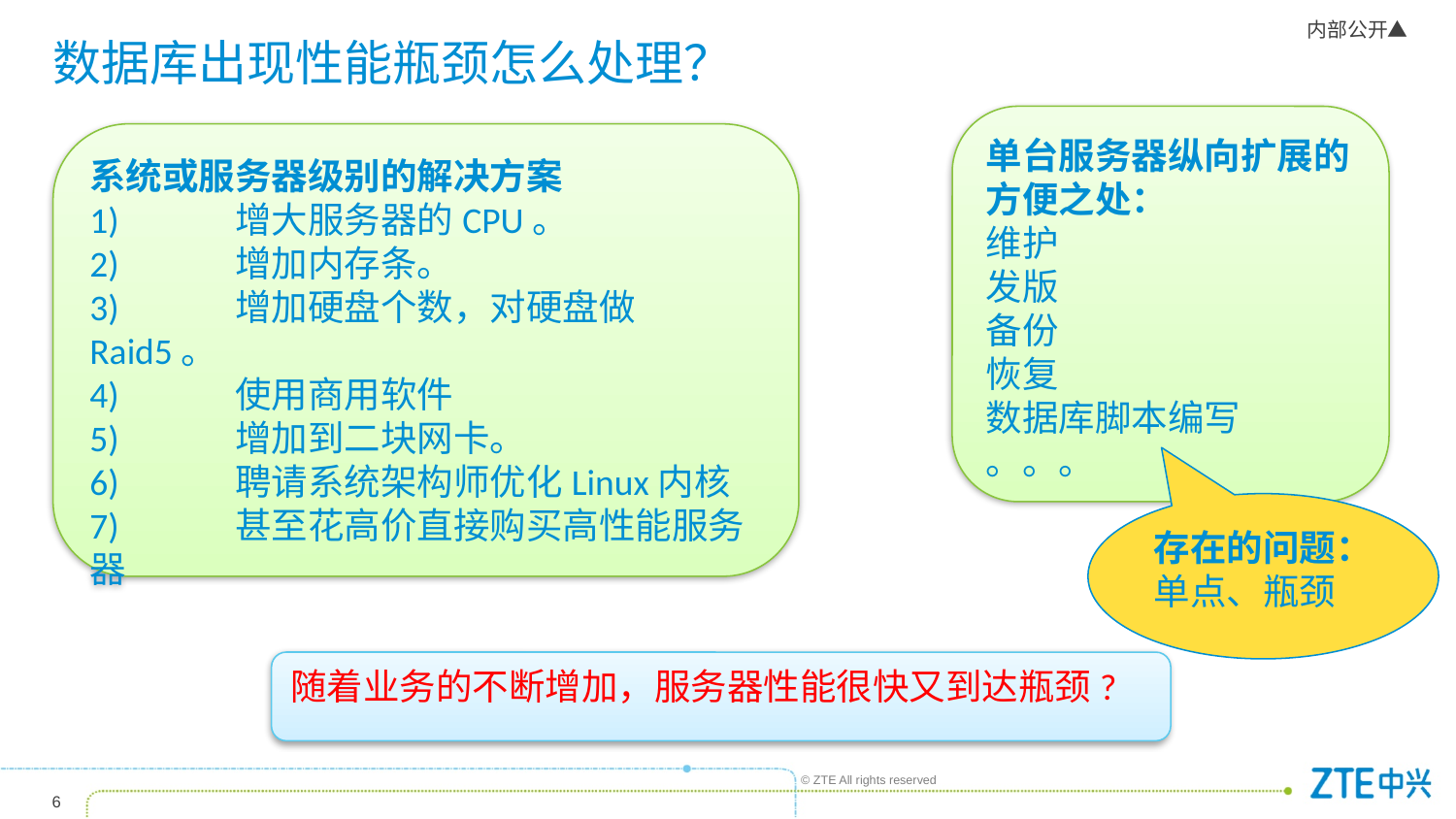

# 数据库出现性能瓶颈怎么处理？
单台服务器纵向扩展的方便之处：
维护
发版
备份
恢复
数据库脚本编写
。。。

系统或服务器级别的解决方案
1)	增大服务器的CPU。
2)	增加内存条。
3)	增加硬盘个数，对硬盘做Raid5。
4)	使用商用软件
5)	增加到二块网卡。
6)	聘请系统架构师优化Linux内核
7)	甚至花高价直接购买高性能服务器

存在的问题：
单点、瓶颈
随着业务的不断增加，服务器性能很快又到达瓶颈?